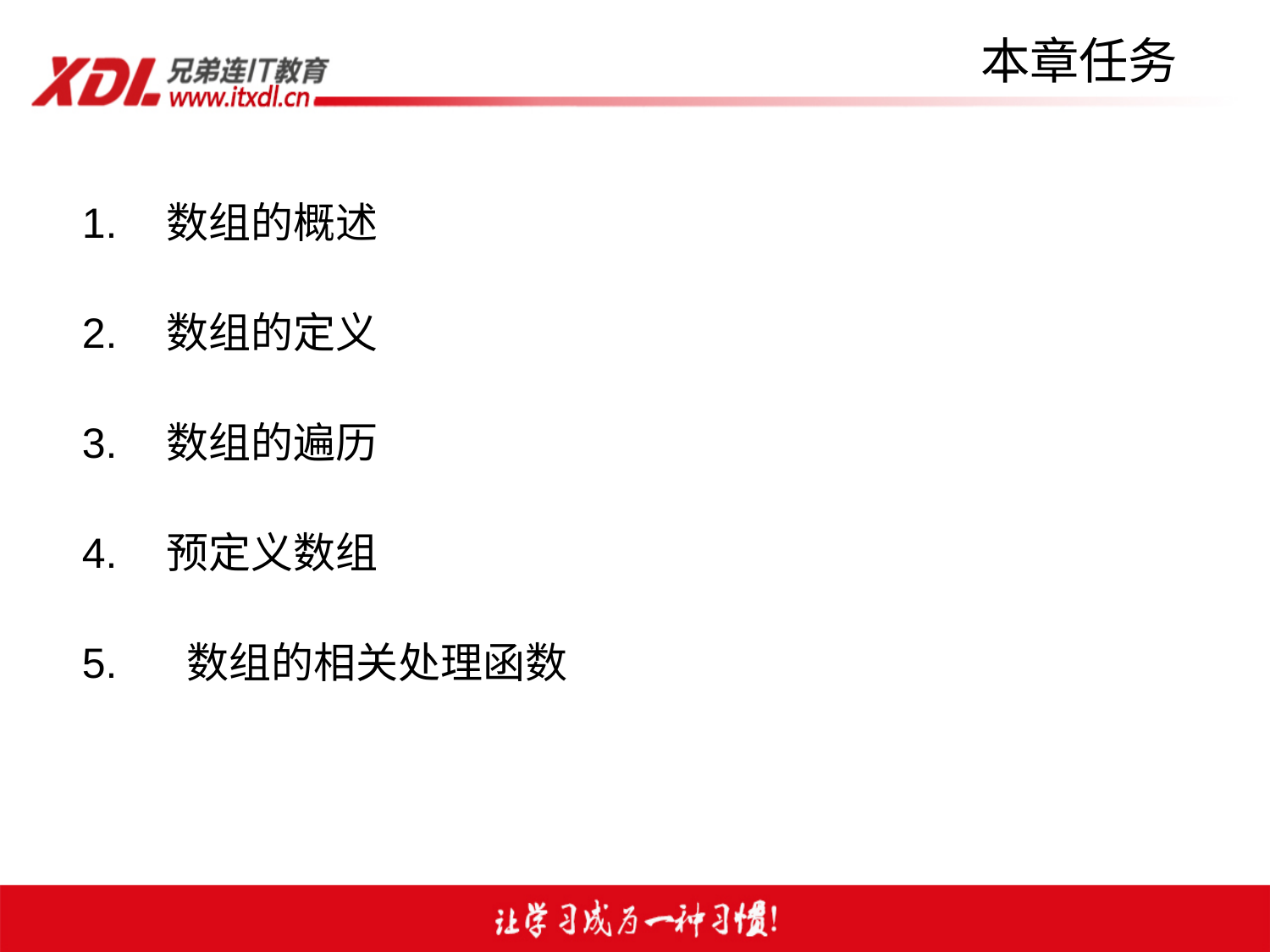

# 本章任务
数组的概述
数组的定义
数组的遍历
预定义数组
 数组的相关处理函数